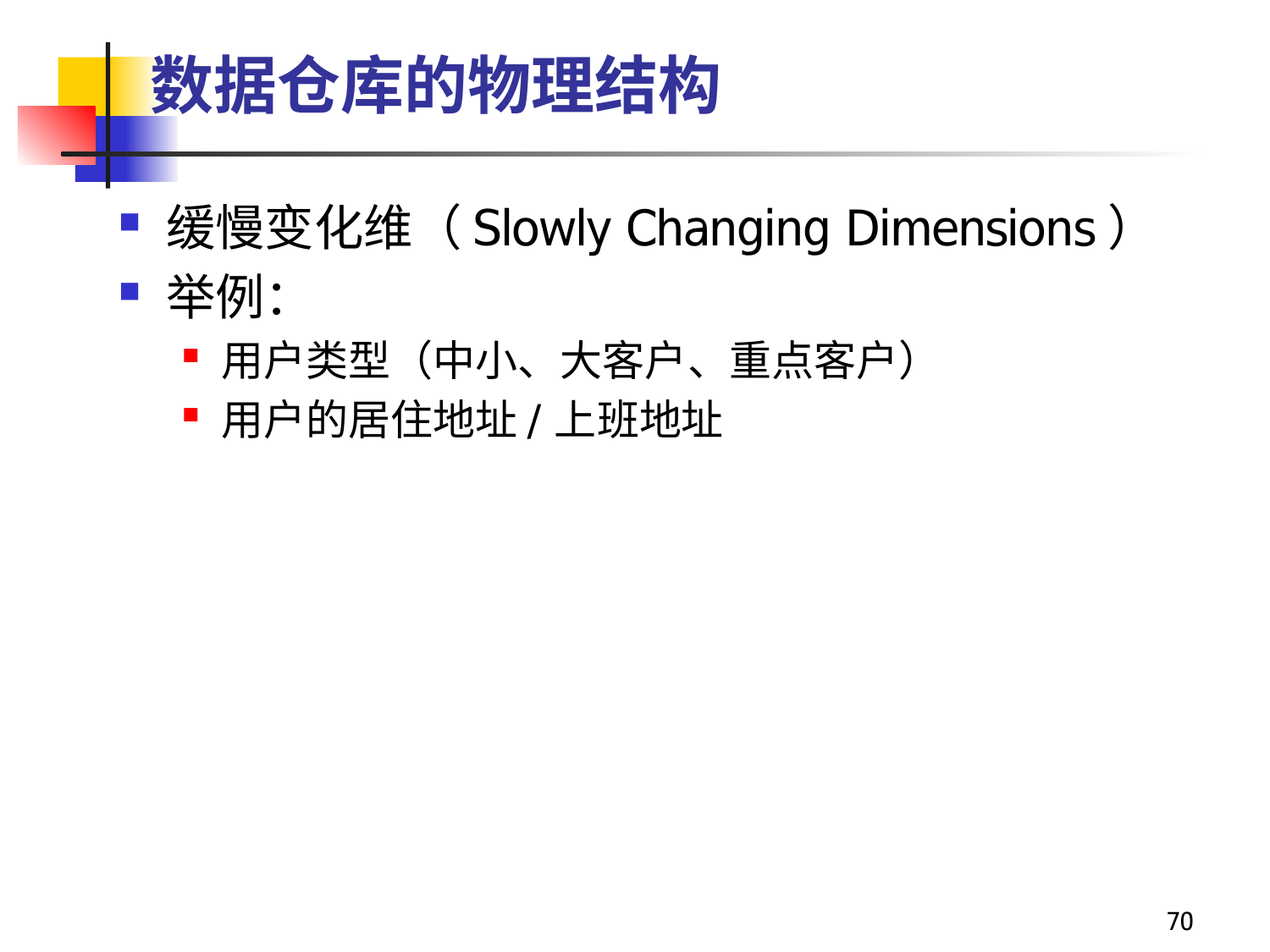

# 数据仓库的物理结构
缓慢变化维（Slowly Changing Dimensions）
举例：
用户类型（中小、大客户、重点客户）
用户的居住地址/上班地址
70